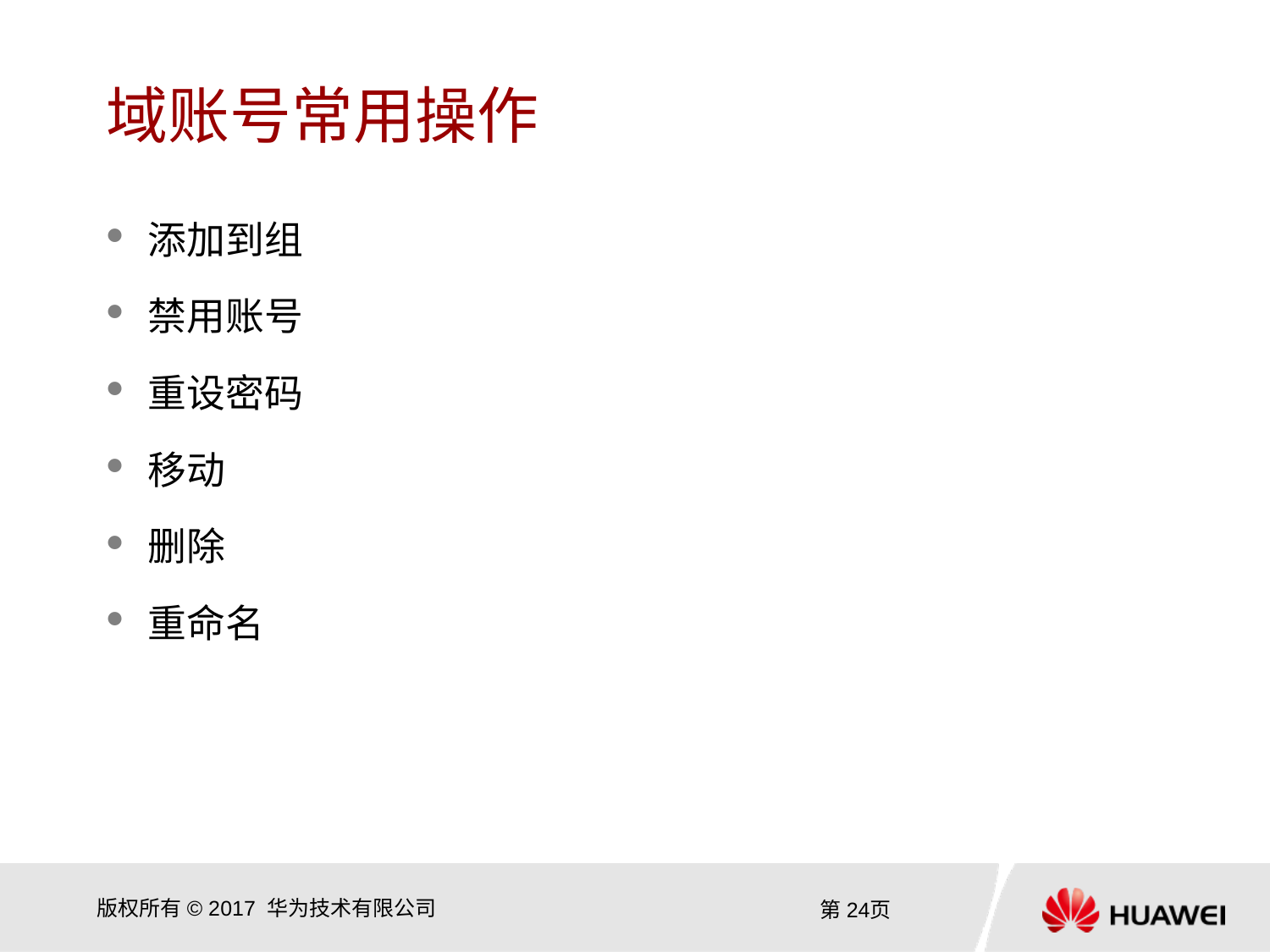

# 域账号常用操作
添加到组
禁用账号
重设密码
移动
删除
重命名